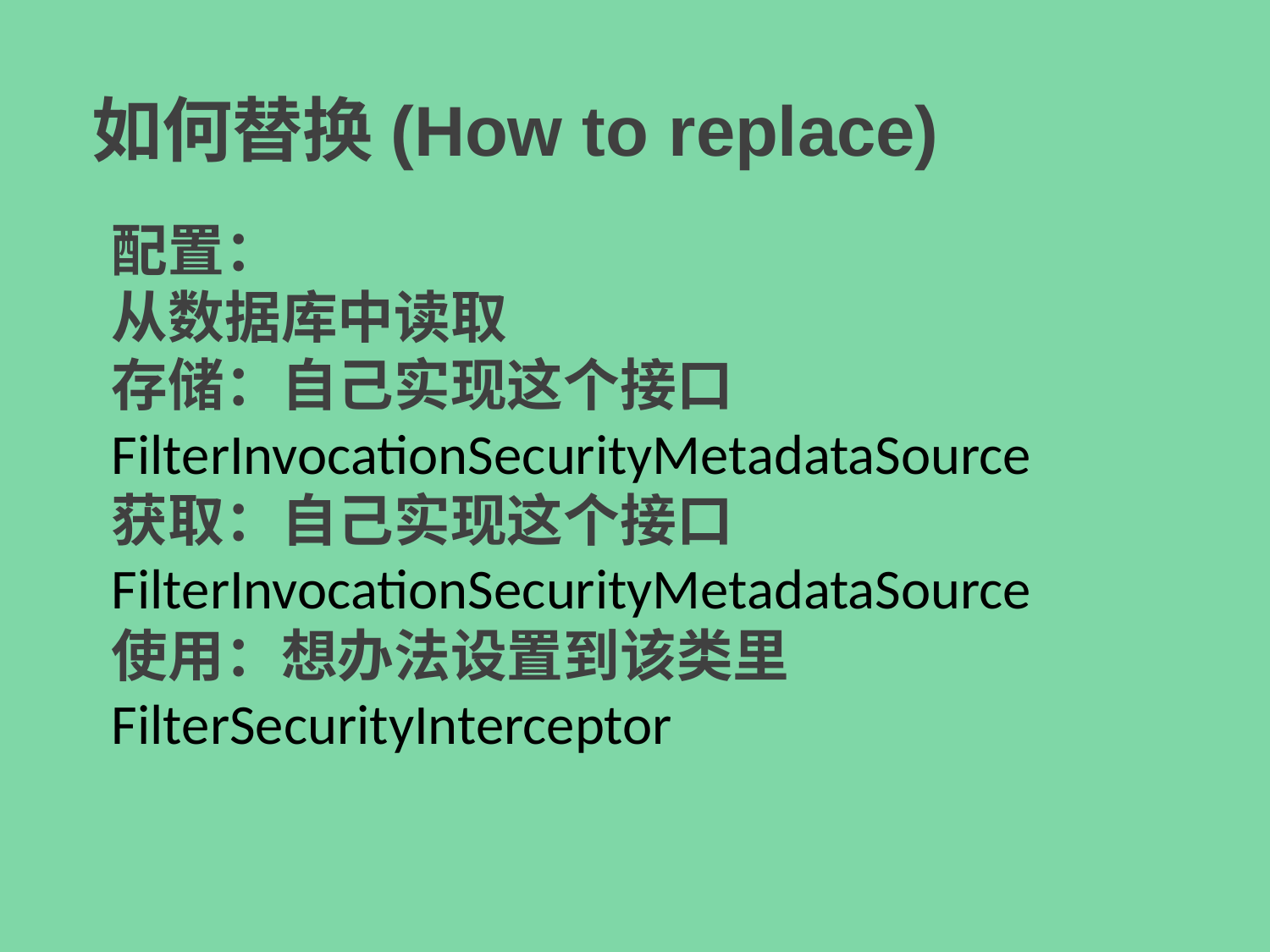

如何替换(How to replace)
配置：
从数据库中读取
存储：自己实现这个接口
FilterInvocationSecurityMetadataSource
获取：自己实现这个接口
FilterInvocationSecurityMetadataSource
使用：想办法设置到该类里
FilterSecurityInterceptor